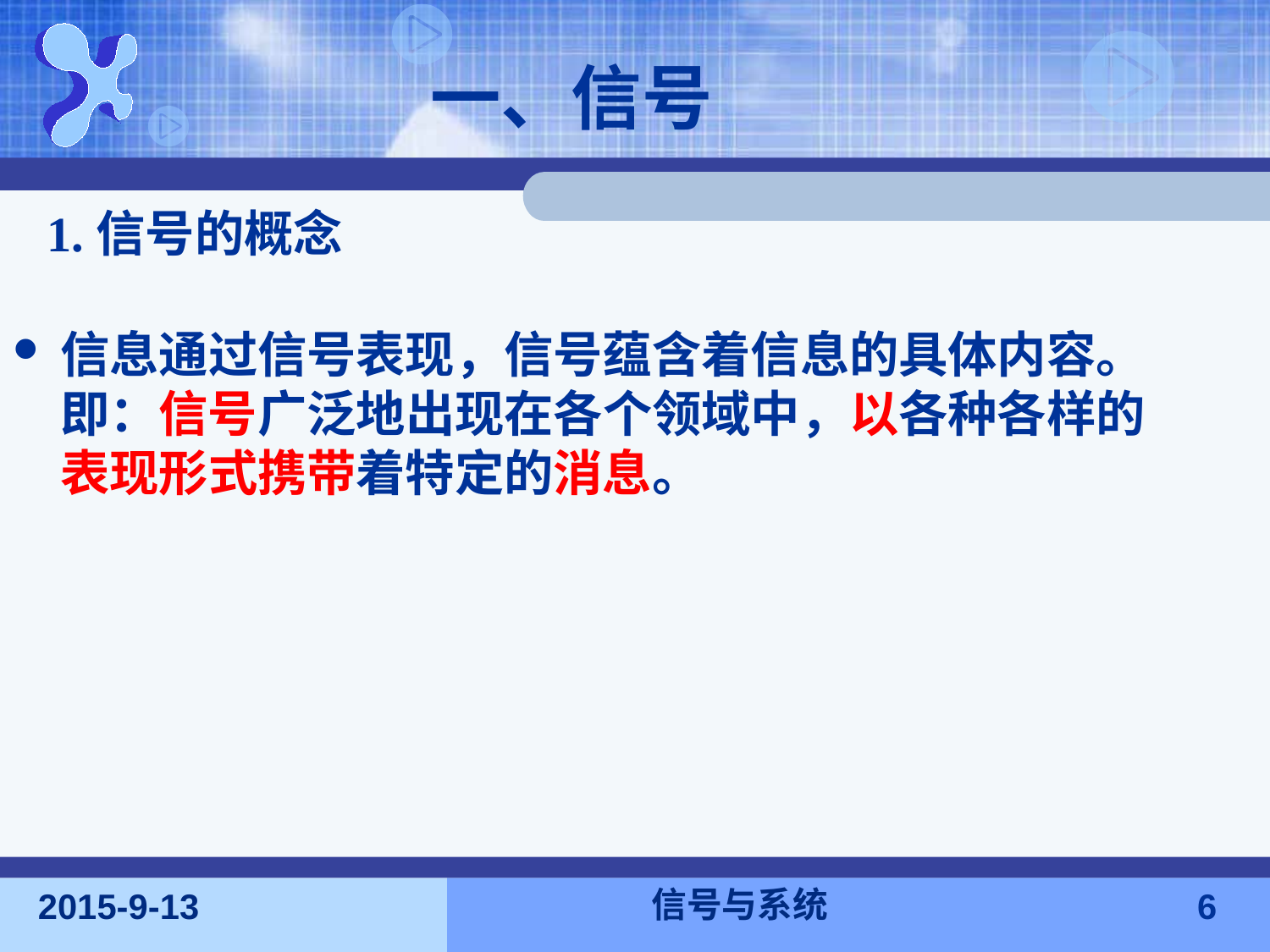

# 一、信号
1.信号的概念
信息通过信号表现，信号蕴含着信息的具体内容。即：信号广泛地出现在各个领域中，以各种各样的表现形式携带着特定的消息。

信号与系统
2015-9-13
6